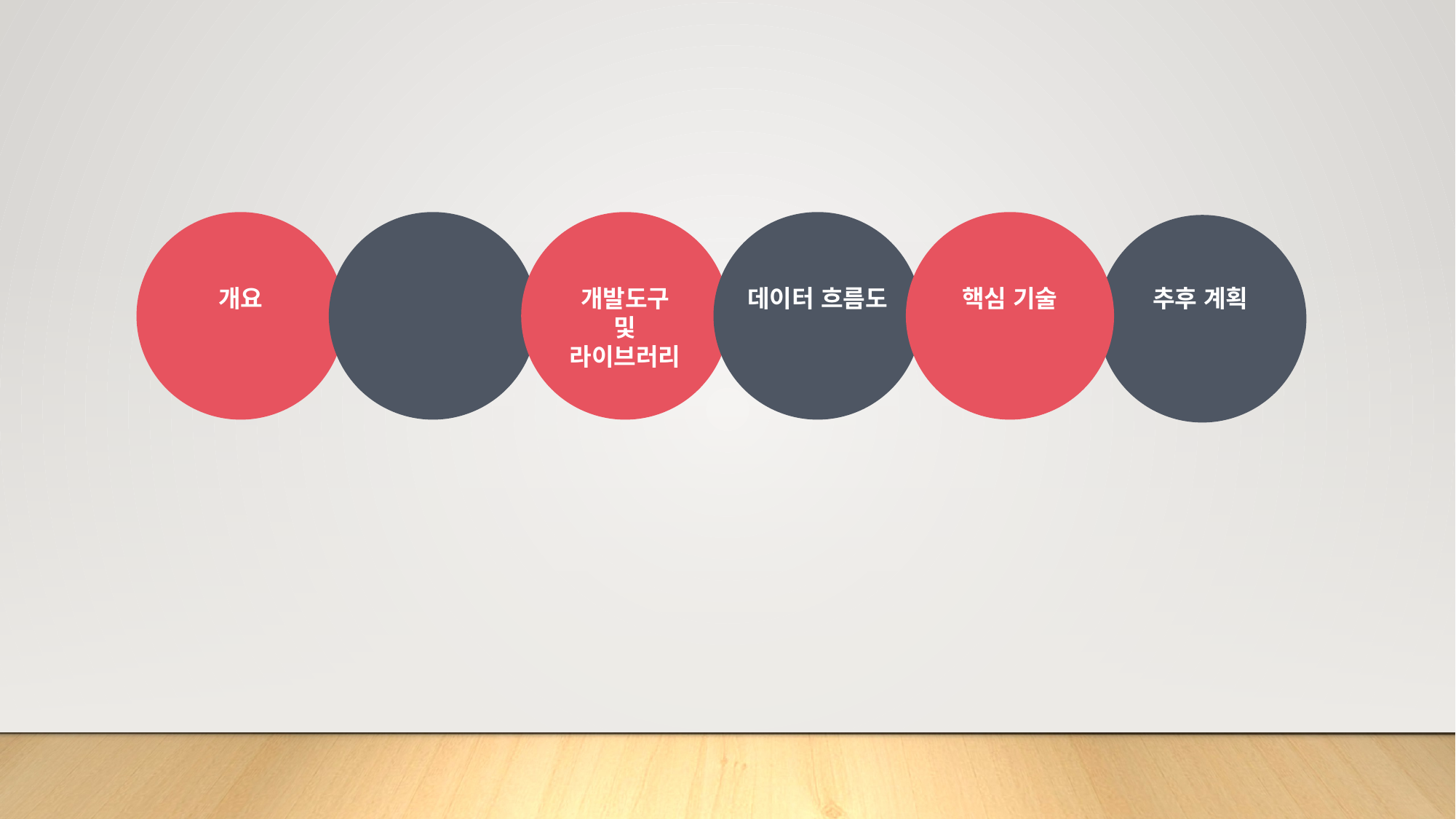

Part1.
개요
Part2.
프로젝트 목적
Part3.
개발도구
및
라이브러리
Part4.
Part6.
데이터 흐름도
추후 계획
Part5.
핵심 기술